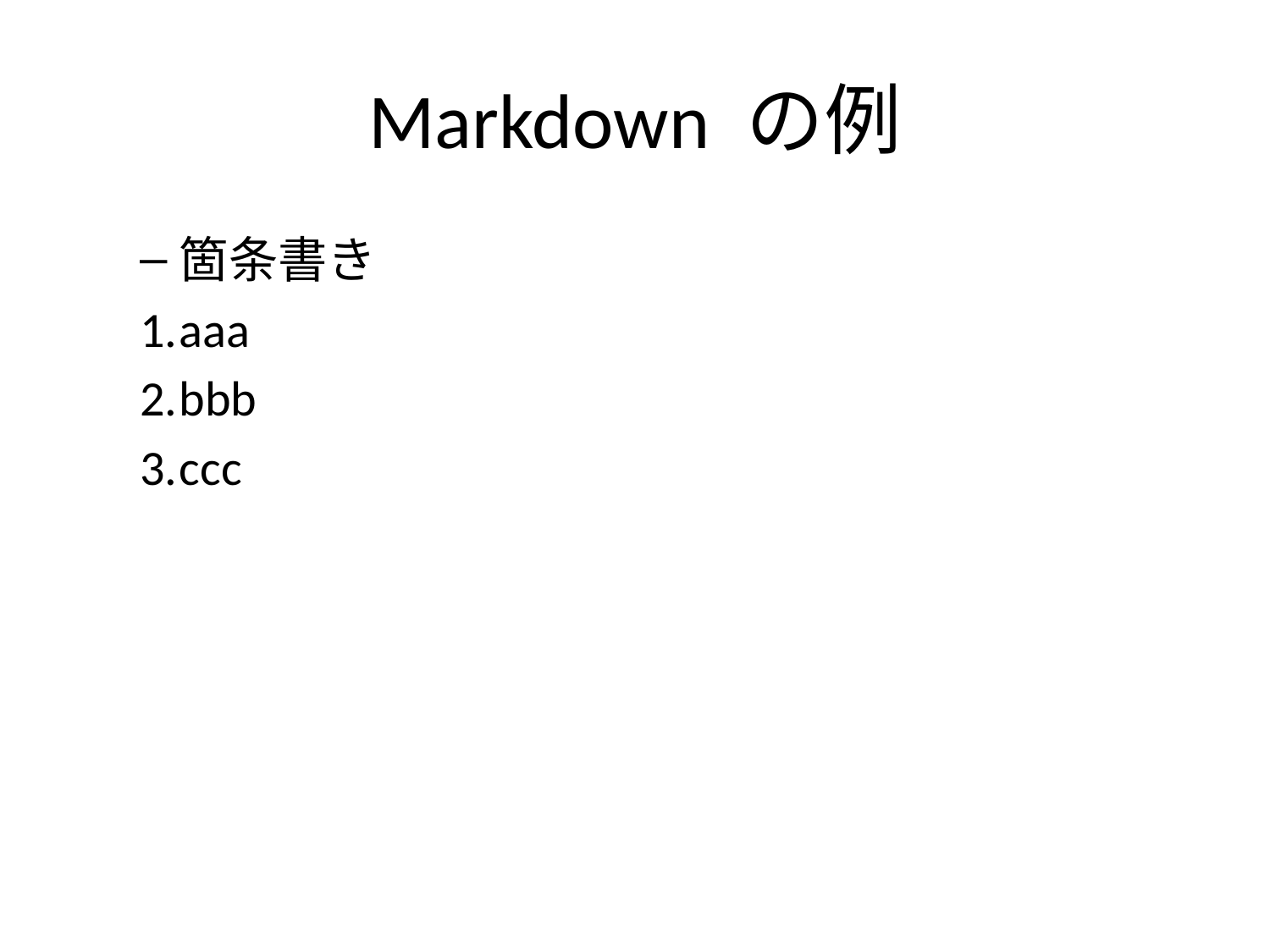

# Markdown の例
箇条書き
aaa
bbb
ccc